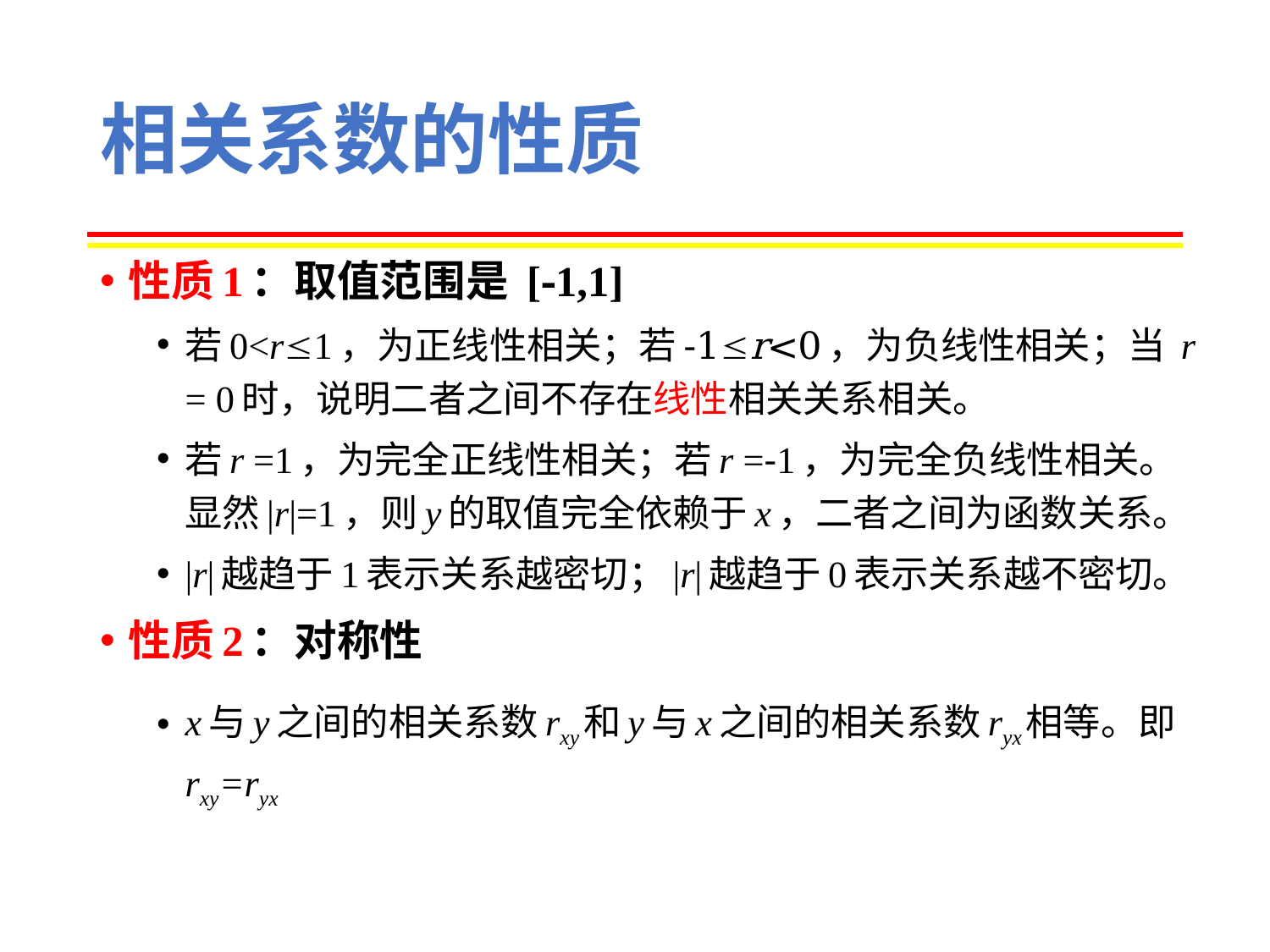

# 相关系数的性质
性质1：取值范围是 [-1,1]
若0<r≤1，为正线性相关；若-1≤r<0，为负线性相关；当 r = 0时，说明二者之间不存在线性相关关系相关。
若r =1，为完全正线性相关；若r =-1，为完全负线性相关。显然|r|=1，则y的取值完全依赖于x，二者之间为函数关系。
|r|越趋于1表示关系越密切；|r|越趋于0表示关系越不密切。
性质2：对称性
x与y之间的相关系数rxy和y与x之间的相关系数ryx相等。即rxy=ryx